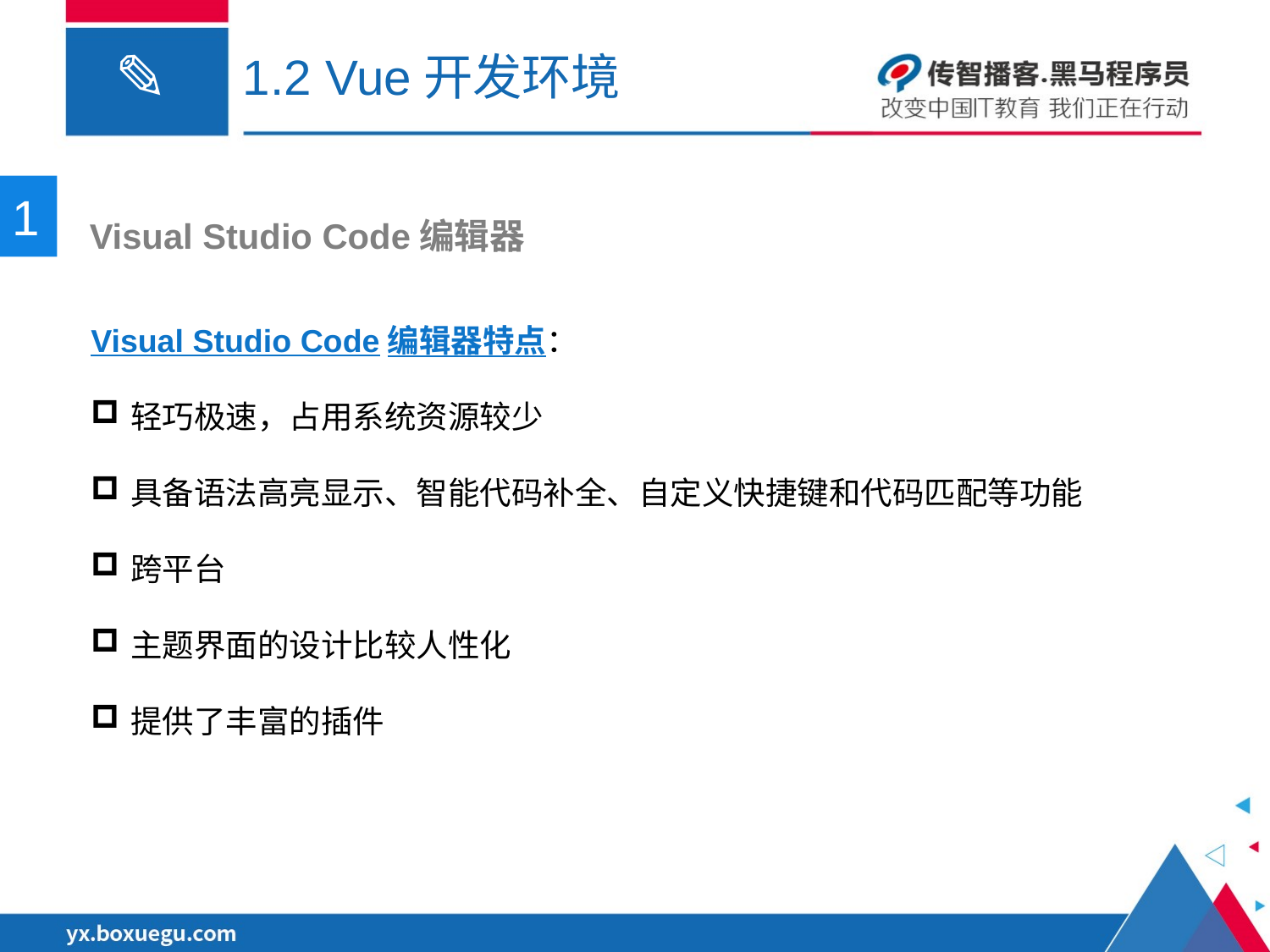

# 1.2 Vue开发环境

1
  Visual Studio Code编辑器
Visual Studio Code编辑器特点：
轻巧极速，占用系统资源较少
具备语法高亮显示、智能代码补全、自定义快捷键和代码匹配等功能
跨平台
主题界面的设计比较人性化
提供了丰富的插件